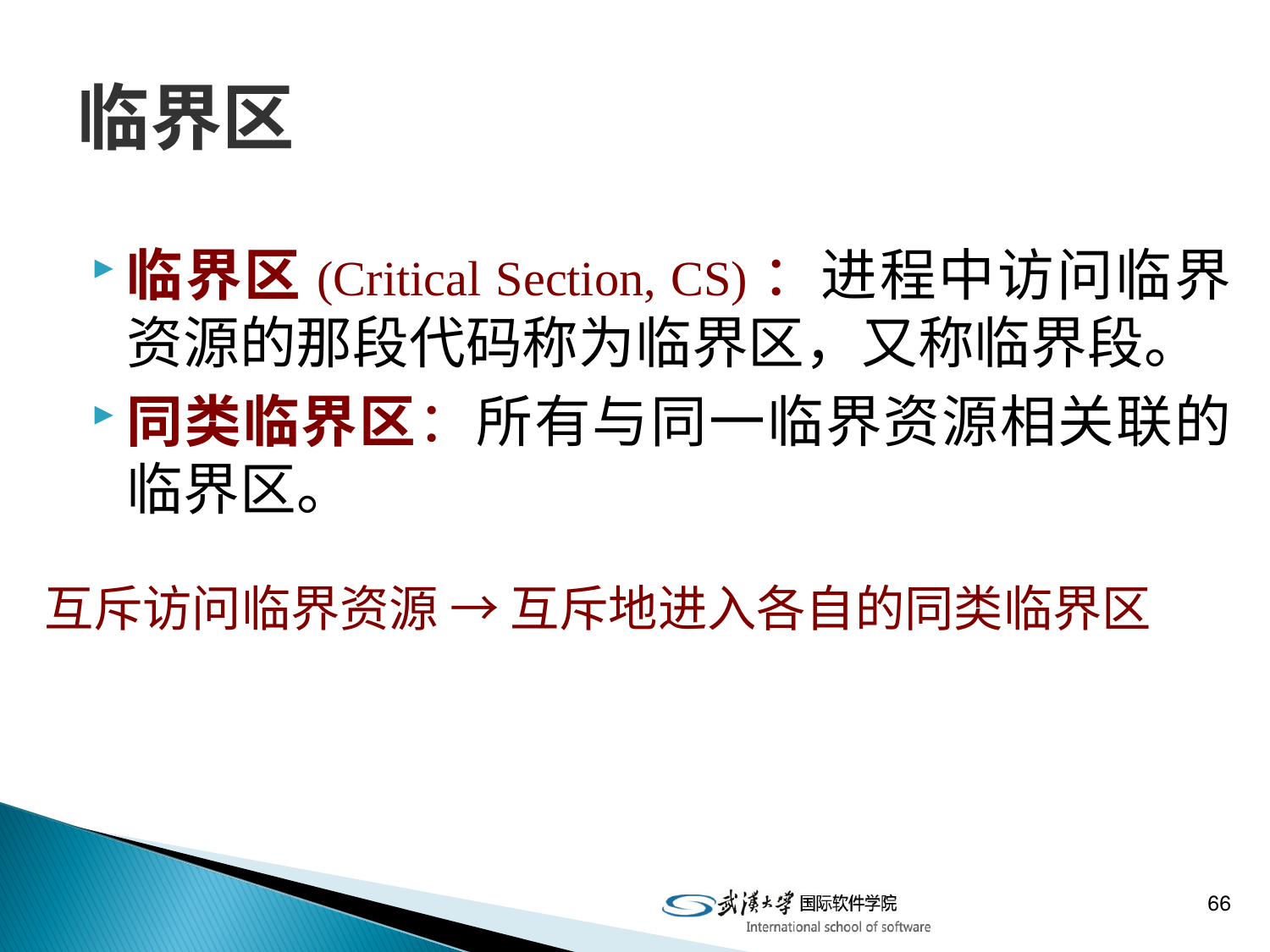

# 临界区
临界区(Critical Section, CS)：进程中访问临界资源的那段代码称为临界区，又称临界段。
同类临界区：所有与同一临界资源相关联的临界区。
互斥访问临界资源 → 互斥地进入各自的同类临界区